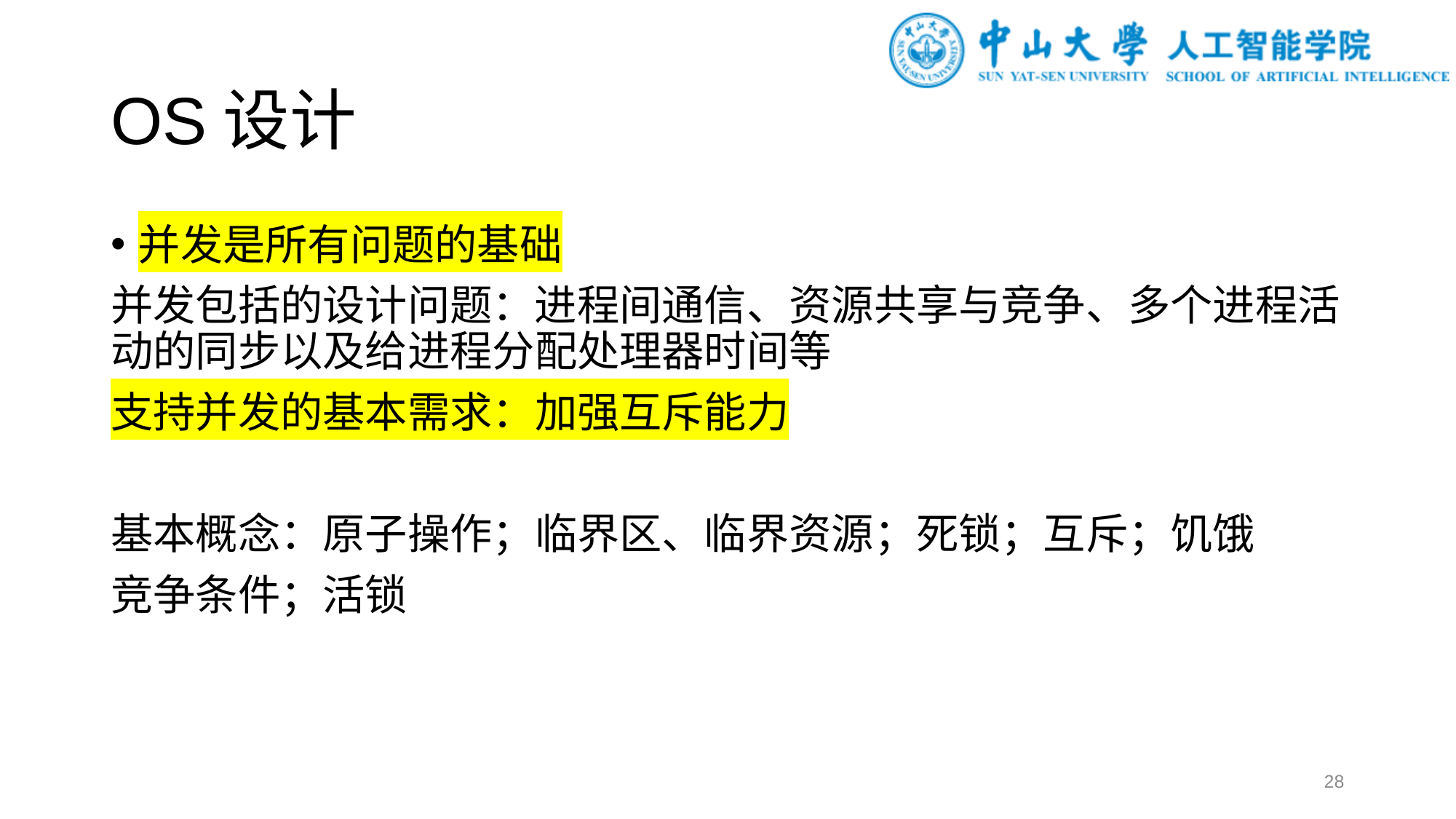

# OS设计
并发是所有问题的基础
并发包括的设计问题：进程间通信、资源共享与竞争、多个进程活动的同步以及给进程分配处理器时间等
支持并发的基本需求：加强互斥能力

基本概念：原子操作；临界区、临界资源；死锁；互斥；饥饿
竞争条件；活锁
28